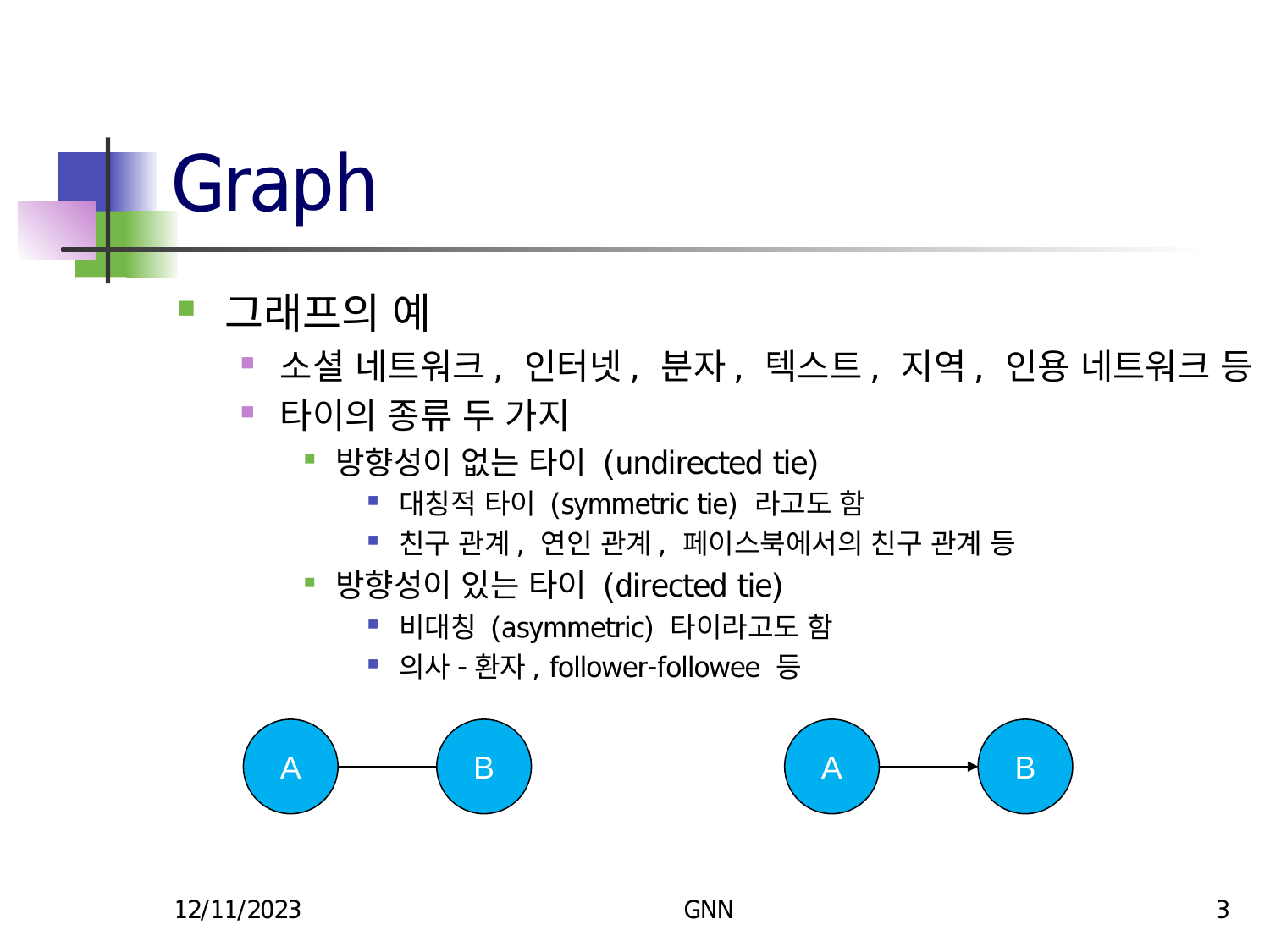

# Graph
그래프의 예
소셜 네트워크, 인터넷, 분자, 텍스트, 지역, 인용 네트워크 등
타이의 종류 두 가지
방향성이 없는 타이 (undirected tie)
대칭적 타이 (symmetric tie) 라고도 함
친구 관계, 연인 관계, 페이스북에서의 친구 관계 등
방향성이 있는 타이 (directed tie)
비대칭 (asymmetric) 타이라고도 함
의사-환자, follower-followee 등
A
B
A
B
12/11/2023
GNN
3